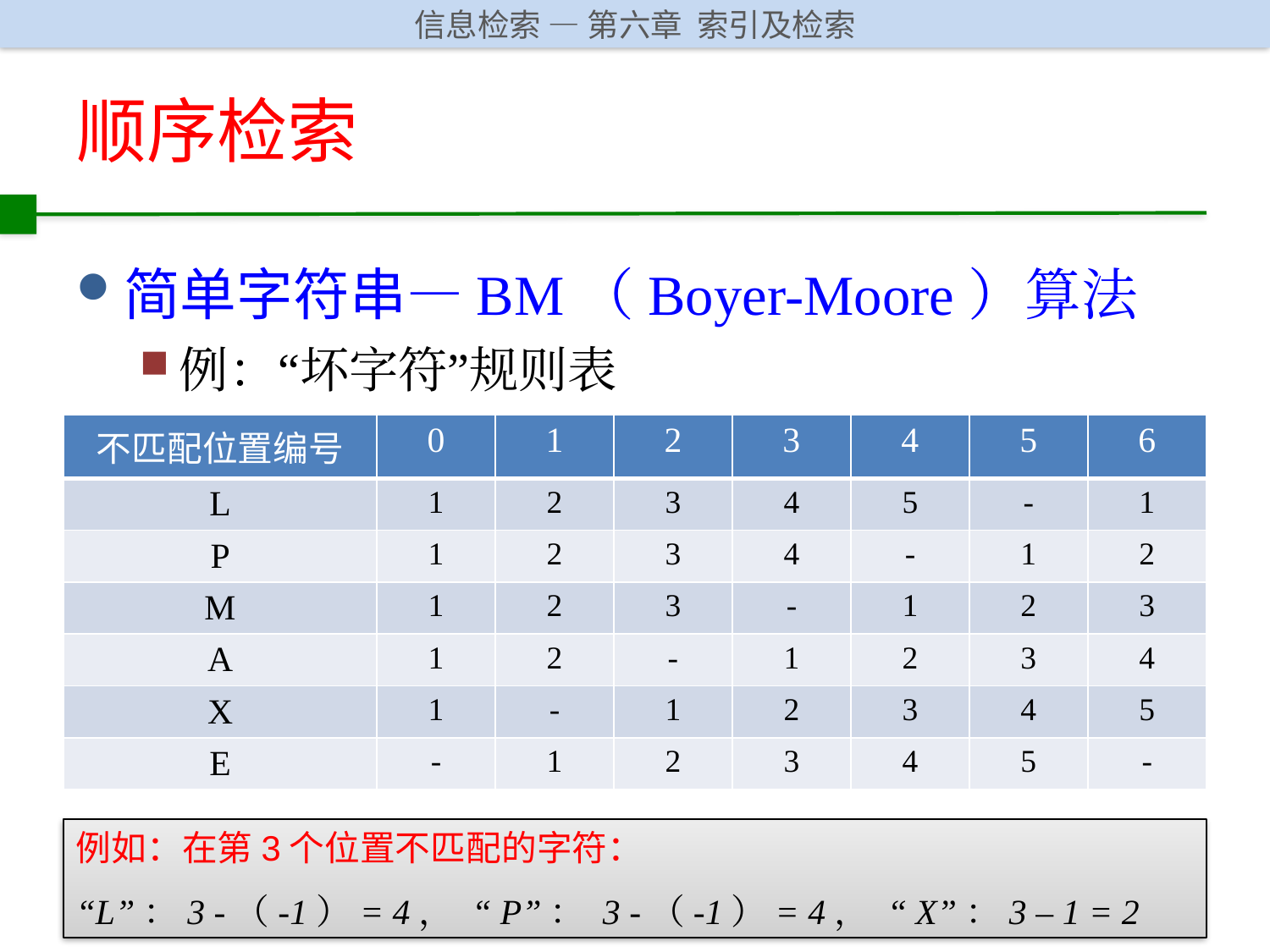

# 顺序检索
简单字符串—BM（Boyer-Moore）算法
例：“坏字符”规则表
| 不匹配位置编号 | 0 | 1 | 2 | 3 | 4 | 5 | 6 |
| --- | --- | --- | --- | --- | --- | --- | --- |
| L | 1 | 2 | 3 | 4 | 5 | - | 1 |
| P | 1 | 2 | 3 | 4 | - | 1 | 2 |
| M | 1 | 2 | 3 | - | 1 | 2 | 3 |
| A | 1 | 2 | - | 1 | 2 | 3 | 4 |
| X | 1 | - | 1 | 2 | 3 | 4 | 5 |
| E | - | 1 | 2 | 3 | 4 | 5 | - |
例如：在第3个位置不匹配的字符：
“L”：3 -（-1）= 4，  “P”： 3 -（-1）= 4，  “X”：3 – 1 = 2